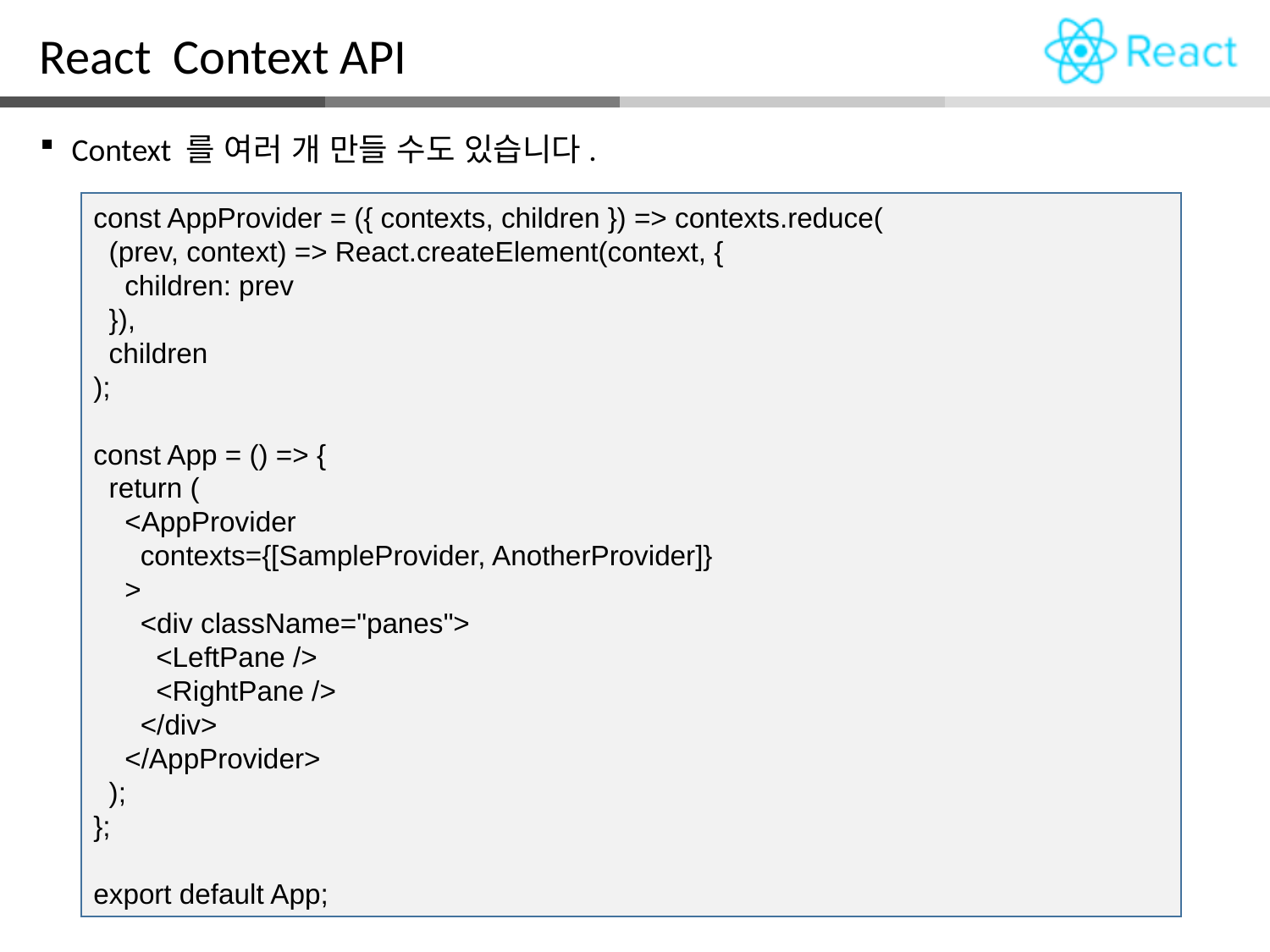

React  Context API
Context 를 여러 개 만들 수도 있습니다.
const AppProvider = ({ contexts, children }) => contexts.reduce(
  (prev, context) => React.createElement(context, {
    children: prev
  }),
  children
);

const App = () => {
  return (
    <AppProvider
      contexts={[SampleProvider, AnotherProvider]}
    >
      <div className="panes">
        <LeftPane />
        <RightPane />
      </div>
    </AppProvider>
  );
};

export default App;